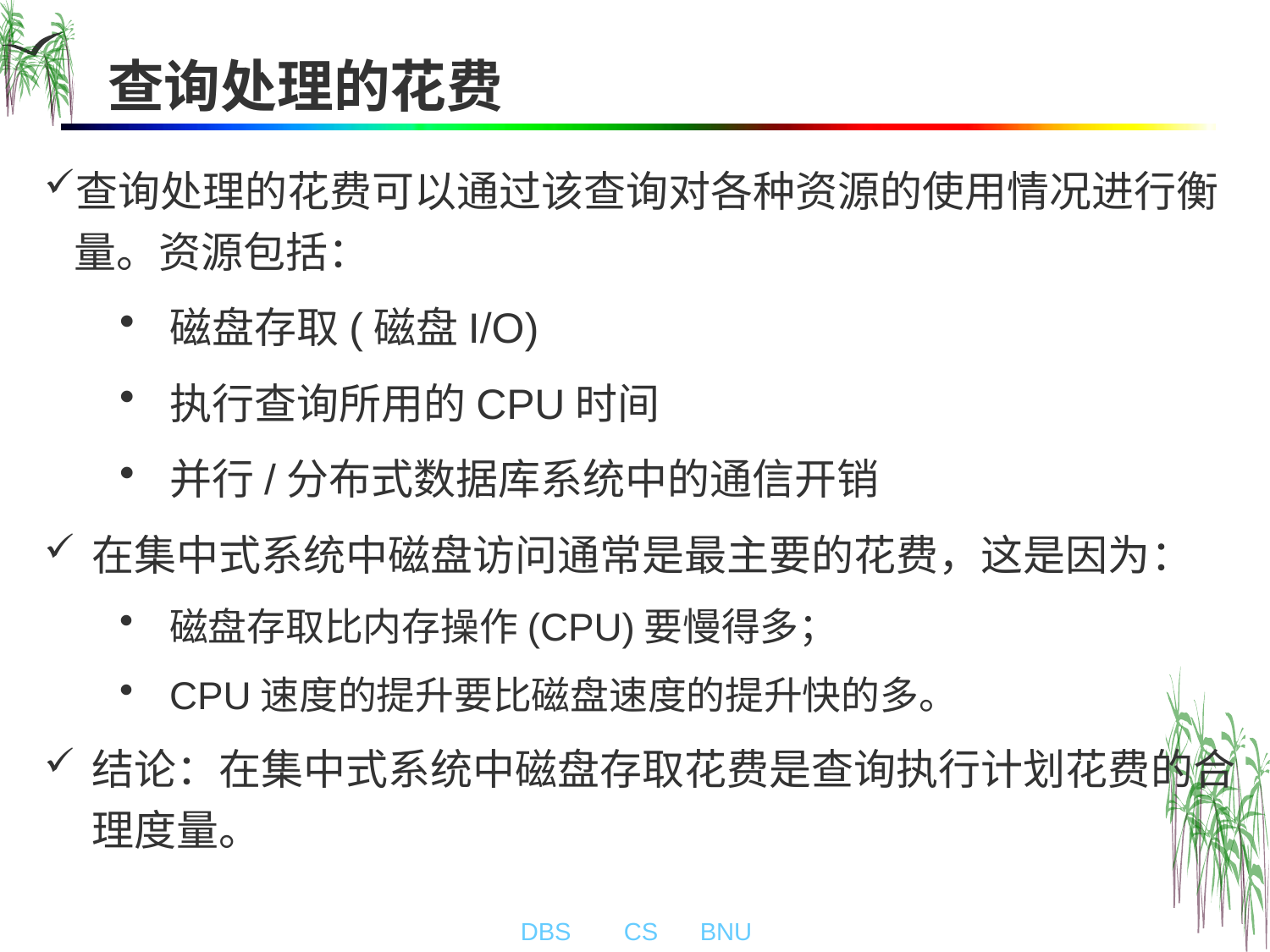

查询处理的花费
查询处理的花费可以通过该查询对各种资源的使用情况进行衡量。资源包括：
磁盘存取(磁盘I/O)
执行查询所用的CPU时间
并行/分布式数据库系统中的通信开销
在集中式系统中磁盘访问通常是最主要的花费，这是因为：
磁盘存取比内存操作(CPU)要慢得多；
CPU速度的提升要比磁盘速度的提升快的多。
结论：在集中式系统中磁盘存取花费是查询执行计划花费的合理度量。